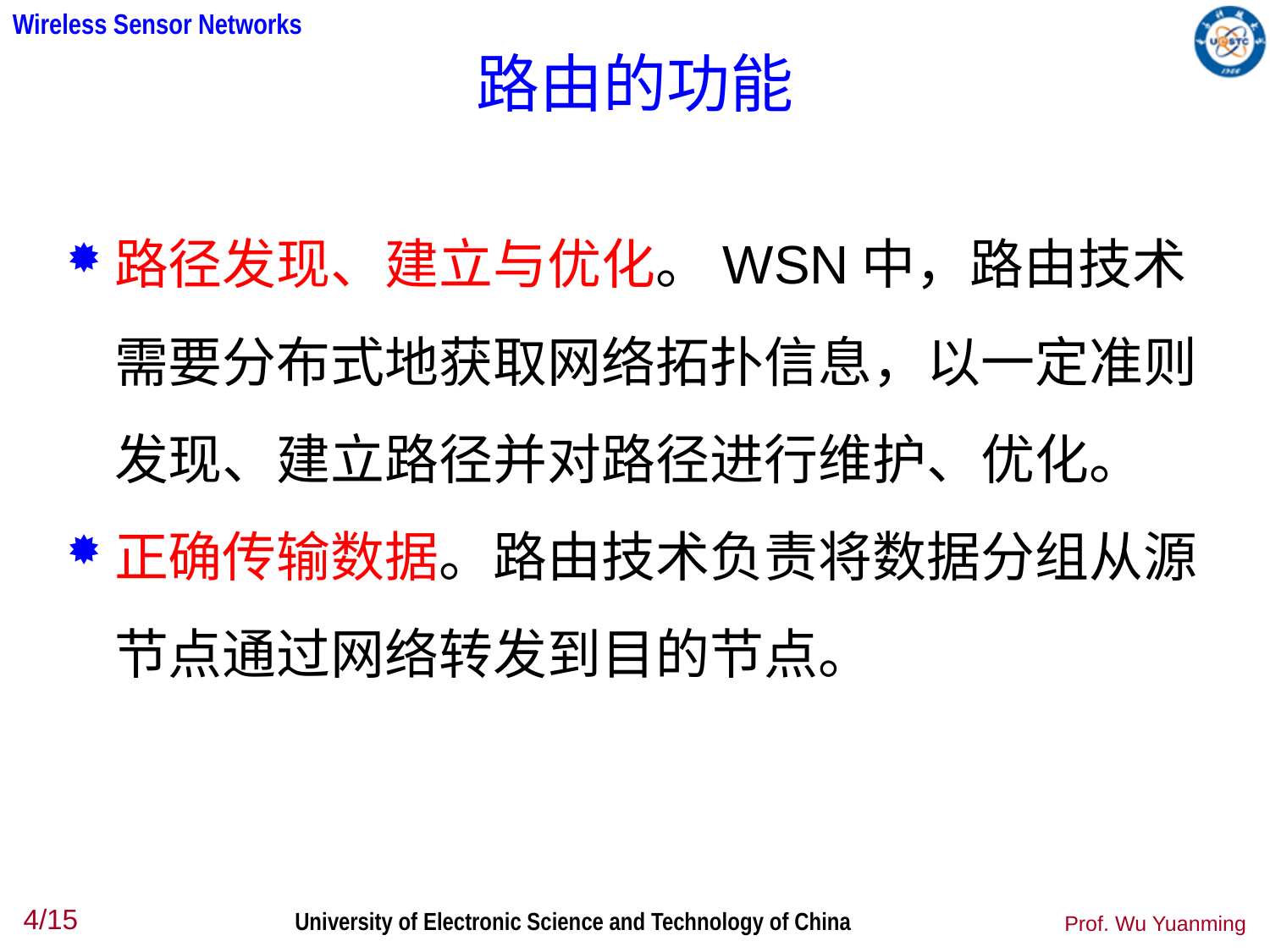

# 路由的功能
路径发现、建立与优化。WSN中，路由技术需要分布式地获取网络拓扑信息，以一定准则发现、建立路径并对路径进行维护、优化。
正确传输数据。路由技术负责将数据分组从源节点通过网络转发到目的节点。
4/15
Prof. Wu Yuanming